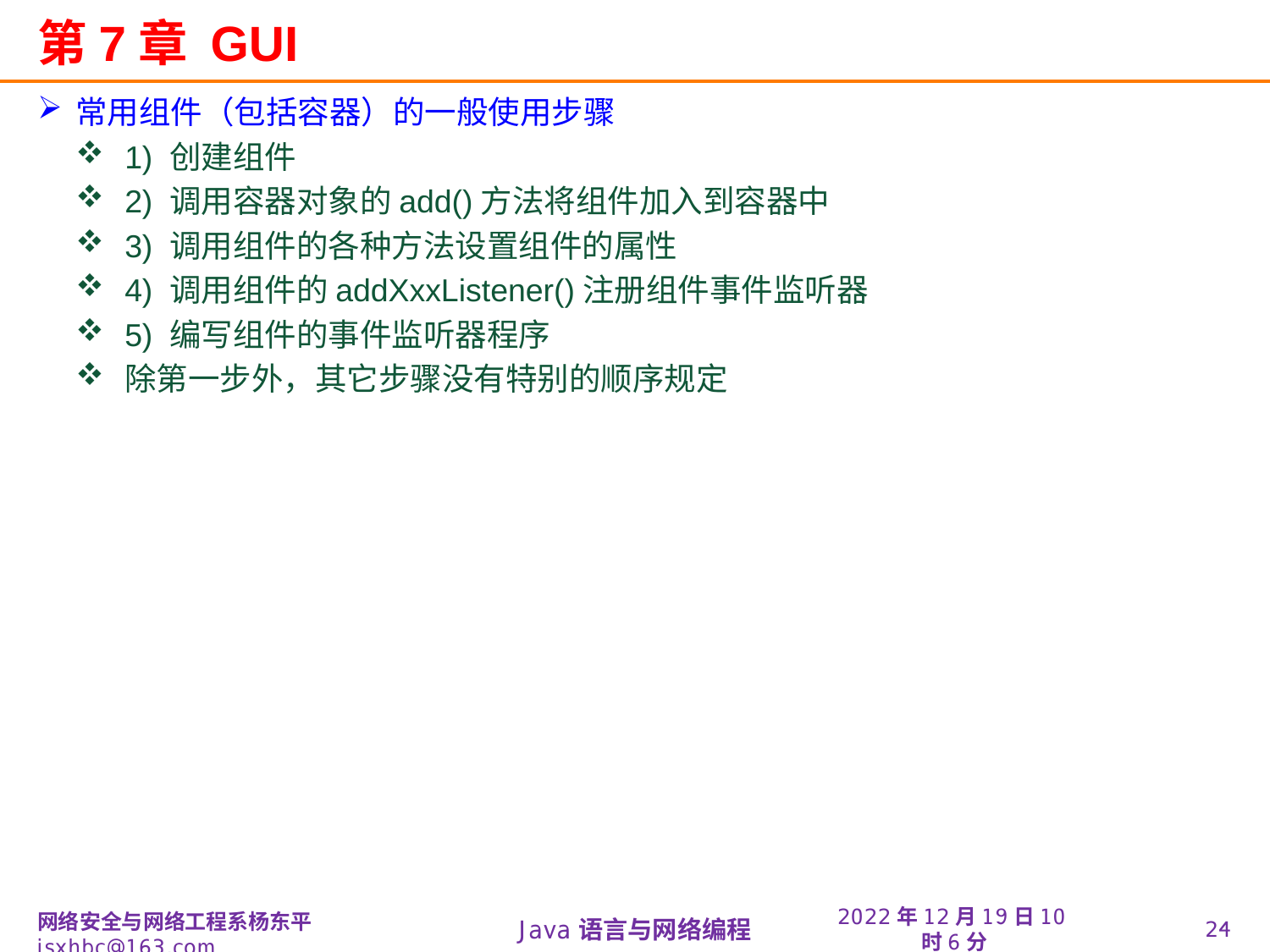

# 第7章 GUI
常用组件（包括容器）的一般使用步骤
1) 创建组件
2) 调用容器对象的add()方法将组件加入到容器中
3) 调用组件的各种方法设置组件的属性
4) 调用组件的addXxxListener()注册组件事件监听器
5) 编写组件的事件监听器程序
除第一步外，其它步骤没有特别的顺序规定